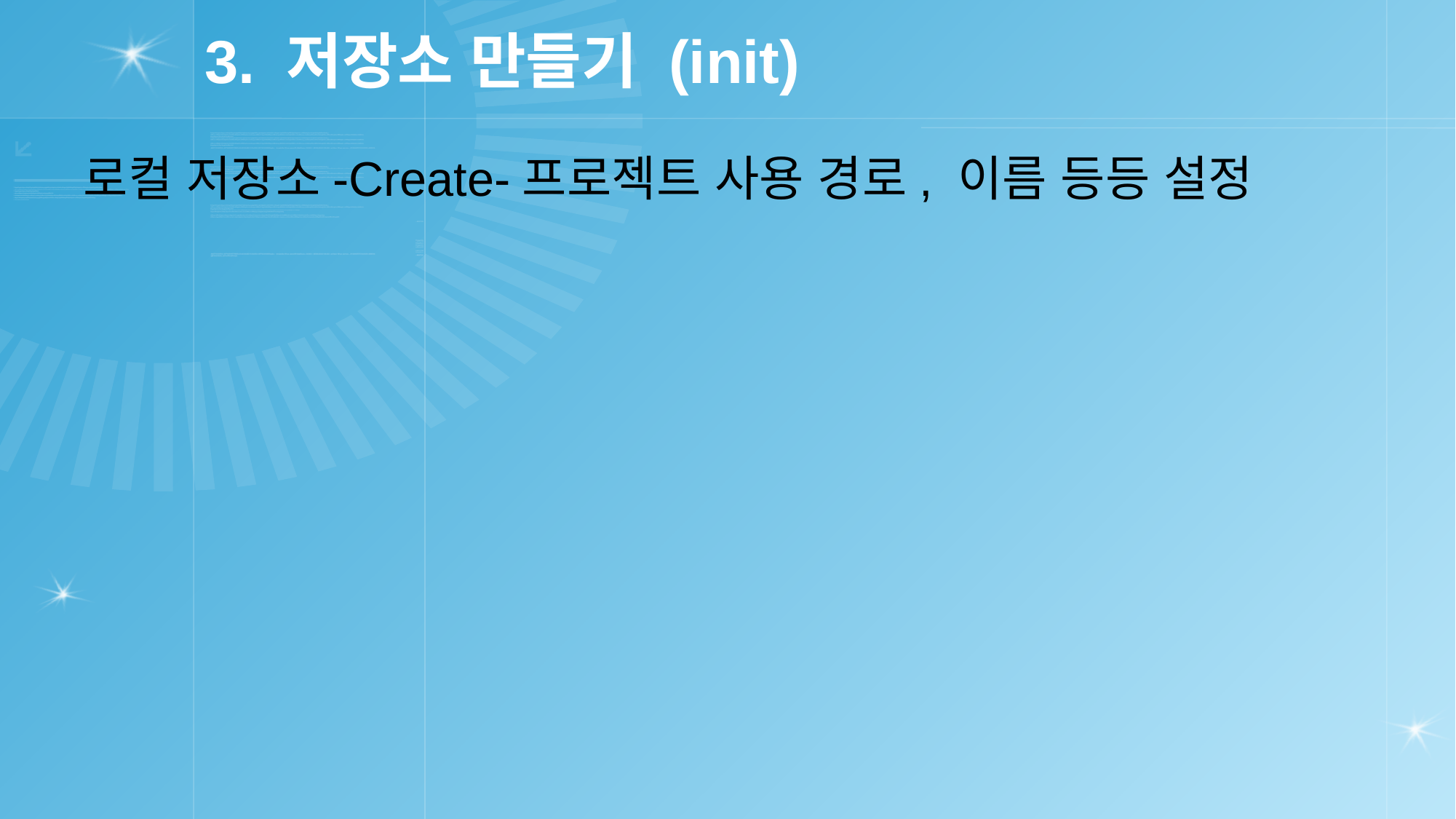

# 3. 저장소 만들기 (init)
로컬 저장소-Create-프로젝트 사용 경로, 이름 등등 설정